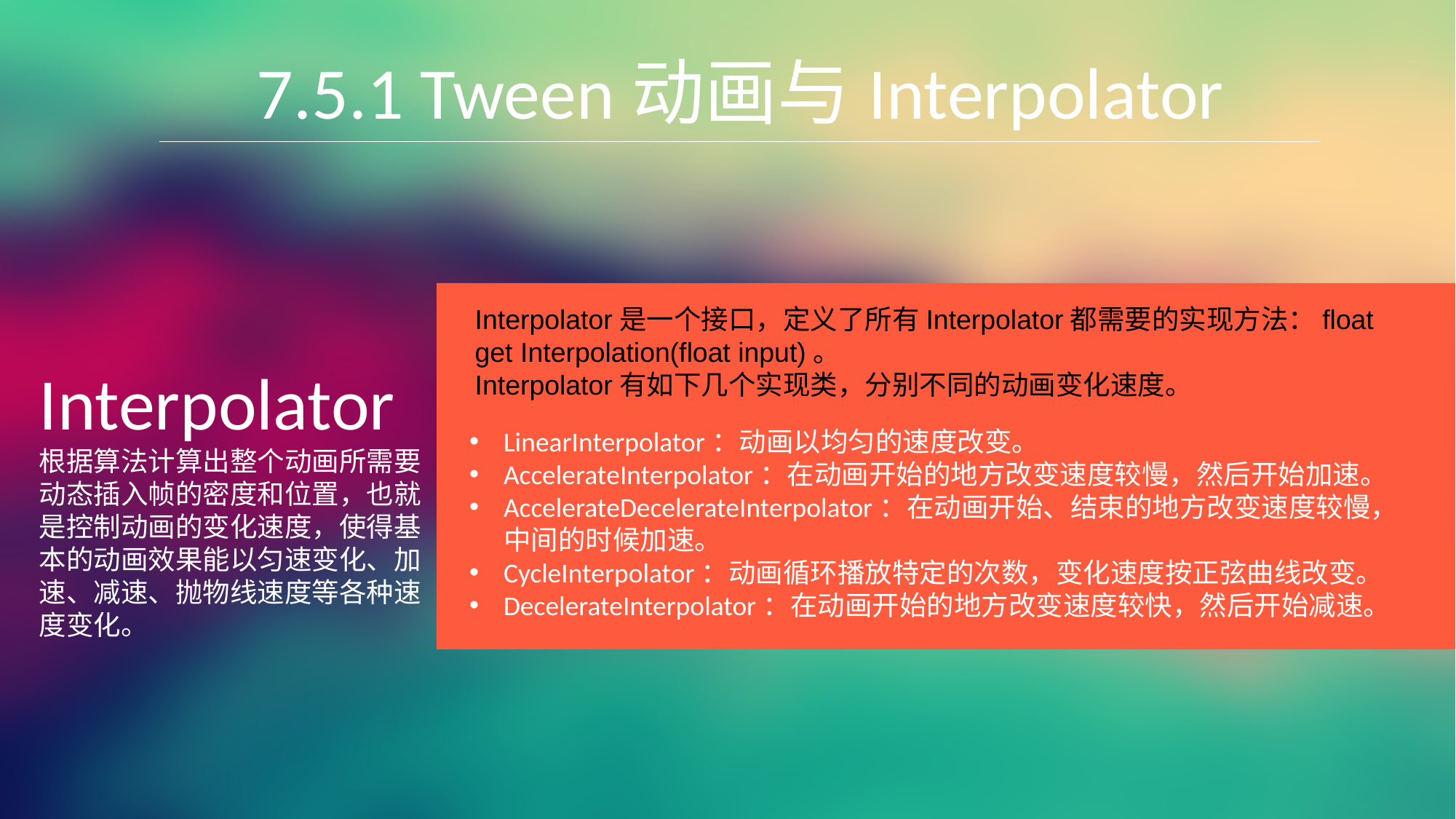

7.5.1 Tween动画与Interpolator

Interpolator
根据算法计算出整个动画所需要动态插入帧的密度和位置，也就是控制动画的变化速度，使得基本的动画效果能以匀速变化、加速、减速、抛物线速度等各种速度变化。
LinearInterpolator：动画以均匀的速度改变。
AccelerateInterpolator：在动画开始的地方改变速度较慢，然后开始加速。
AccelerateDecelerateInterpolator：在动画开始、结束的地方改变速度较慢，中间的时候加速。
CycleInterpolator：动画循环播放特定的次数，变化速度按正弦曲线改变。
DecelerateInterpolator：在动画开始的地方改变速度较快，然后开始减速。
Interpolator是一个接口，定义了所有Interpolator都需要的实现方法：float get Interpolation(float input)。
Interpolator有如下几个实现类，分别不同的动画变化速度。